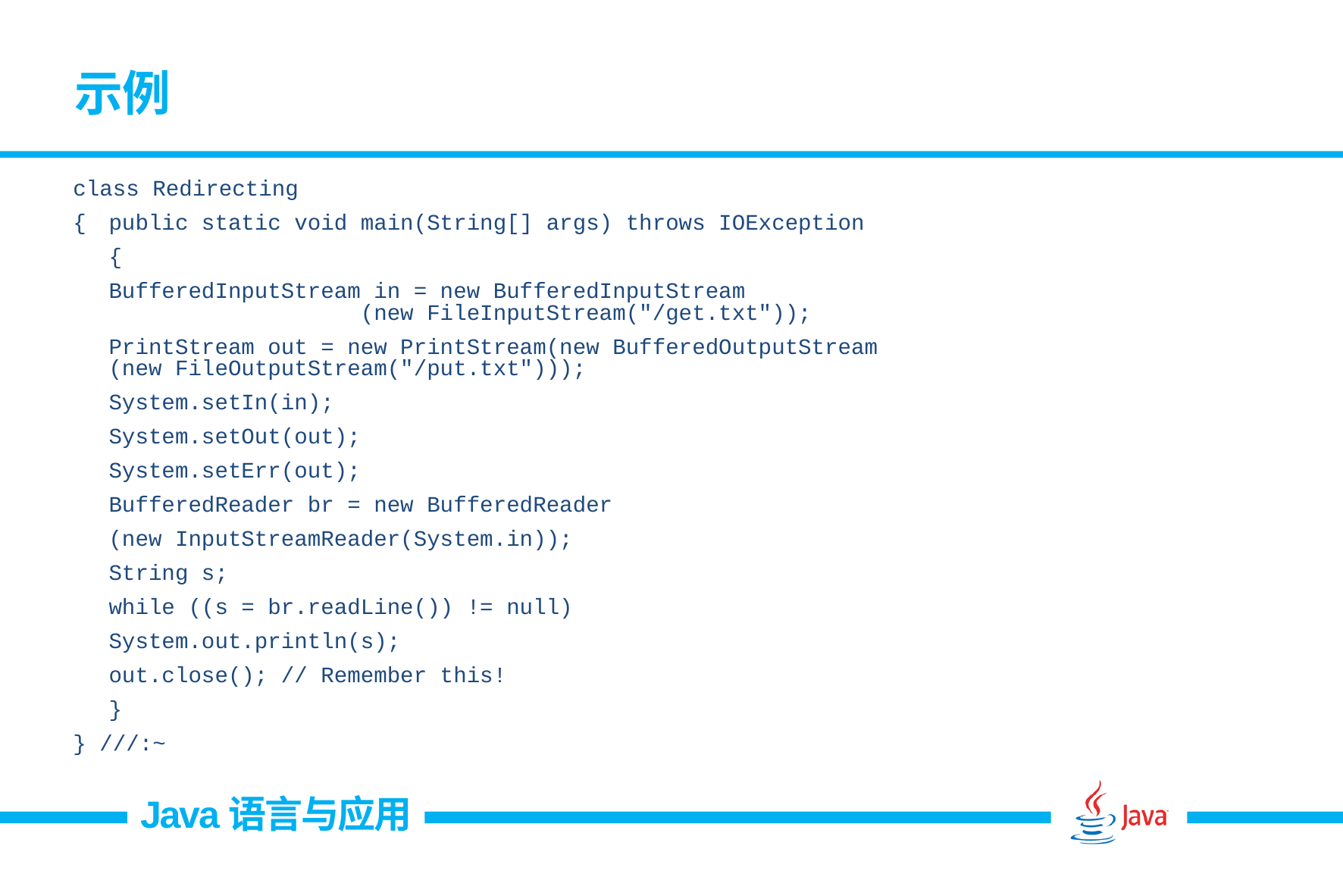

# 示例
class Redirecting
{	public static void main(String[] args) throws IOException
	{
		BufferedInputStream in = new BufferedInputStream
                   (new FileInputStream("/get.txt"));
		PrintStream out = new PrintStream(new BufferedOutputStream
			(new FileOutputStream("/put.txt")));
		System.setIn(in);
		System.setOut(out);
		System.setErr(out);
		BufferedReader br = new BufferedReader
				(new InputStreamReader(System.in));
		String s;
		while ((s = br.readLine()) != null)
			System.out.println(s);
		out.close(); // Remember this!
	}
} ///:~

88